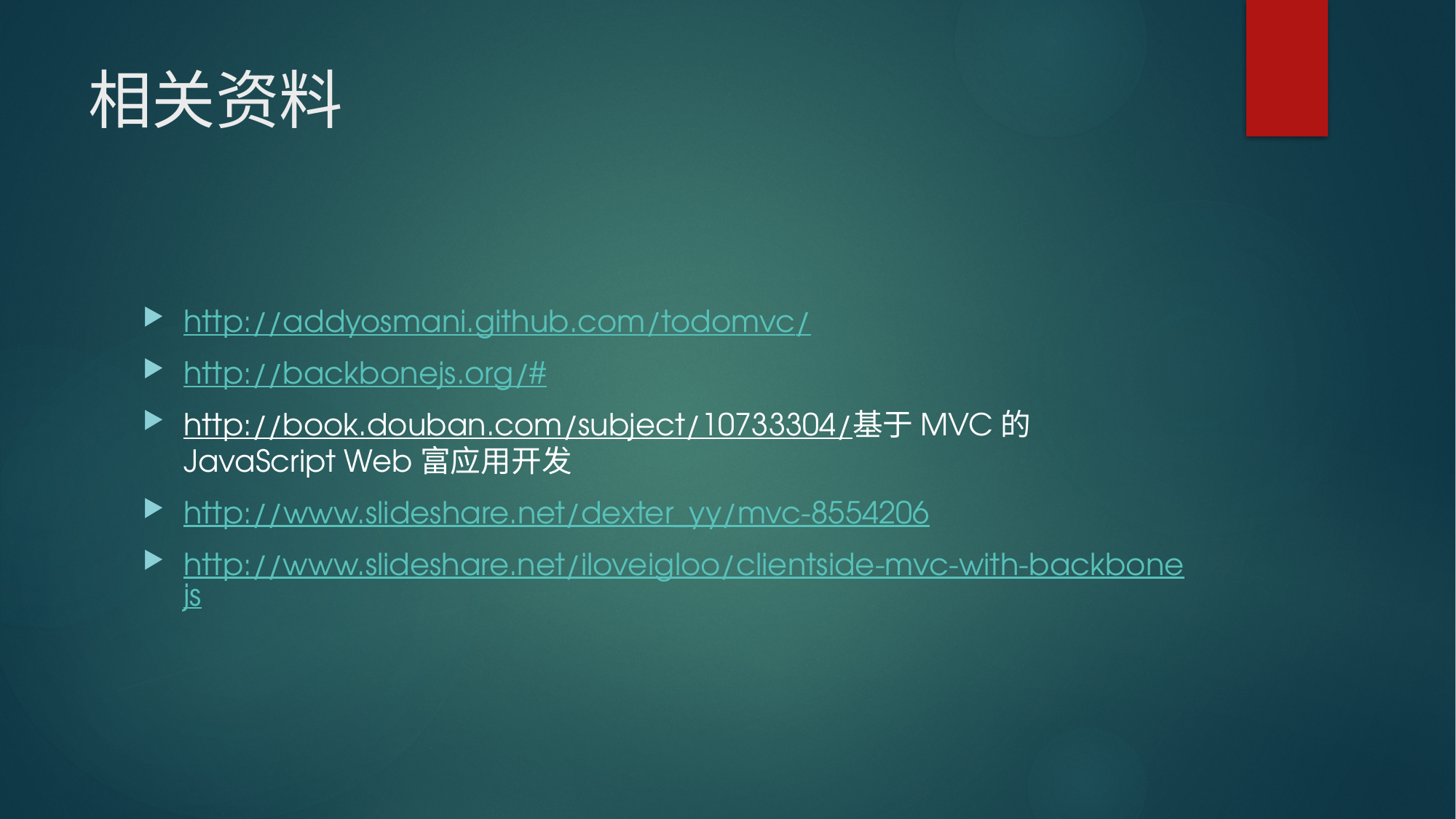

# 相关资料

http://addyosmani.github.com/todomvc/
http://backbonejs.org/#
http://book.douban.com/subject/10733304/基于MVC的JavaScript Web富应用开发
http://www.slideshare.net/dexter_yy/mvc-8554206
http://www.slideshare.net/iloveigloo/clientside-mvc-with-backbonejs